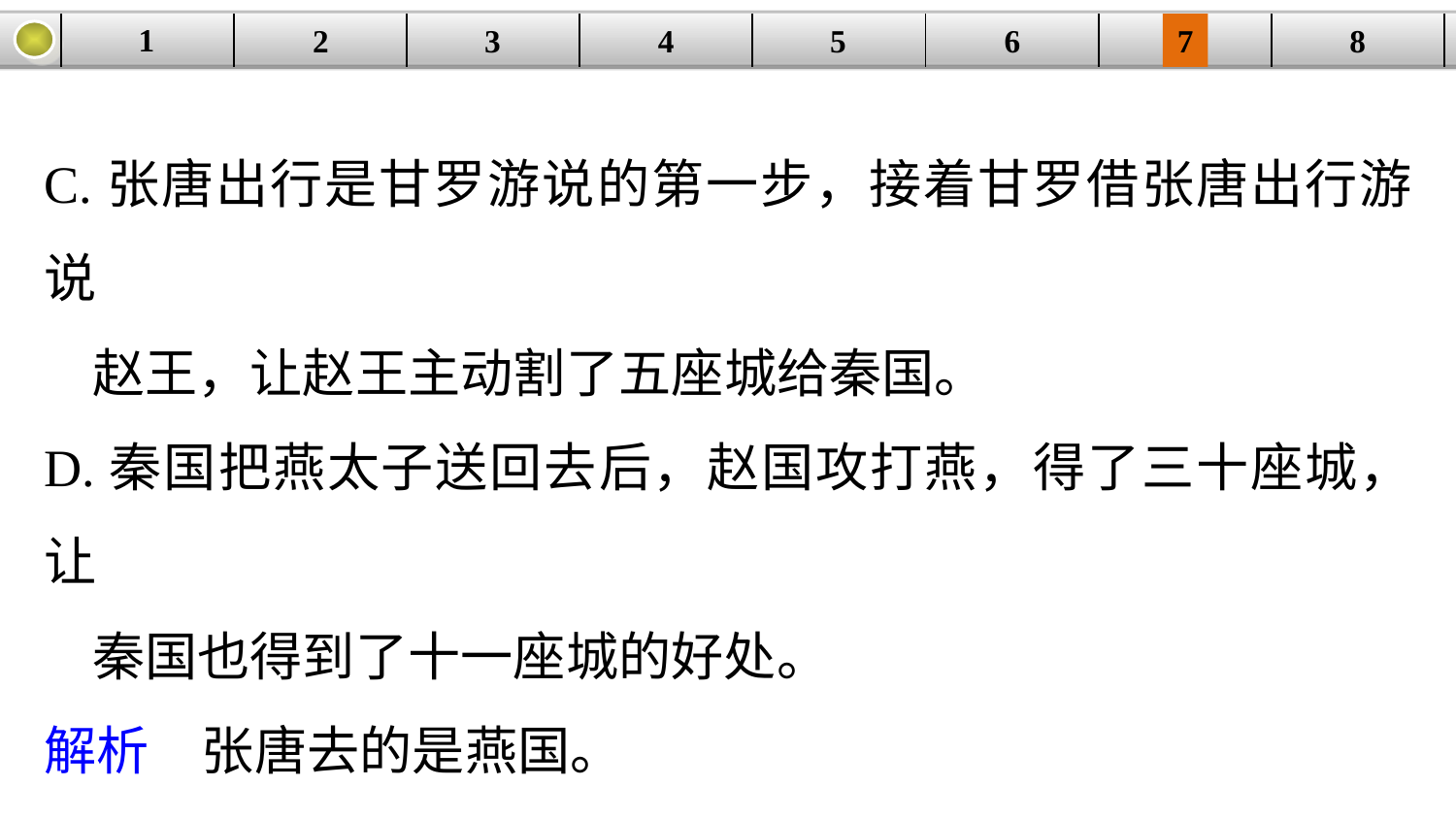

1
3
4
5
6
8
2
|  |  |  |  |  |  |  |  |
| --- | --- | --- | --- | --- | --- | --- | --- |
7

C.张唐出行是甘罗游说的第一步，接着甘罗借张唐出行游说
   赵王，让赵王主动割了五座城给秦国。
D.秦国把燕太子送回去后，赵国攻打燕，得了三十座城，让
   秦国也得到了十一座城的好处。
解析　张唐去的是燕国。
答案　A